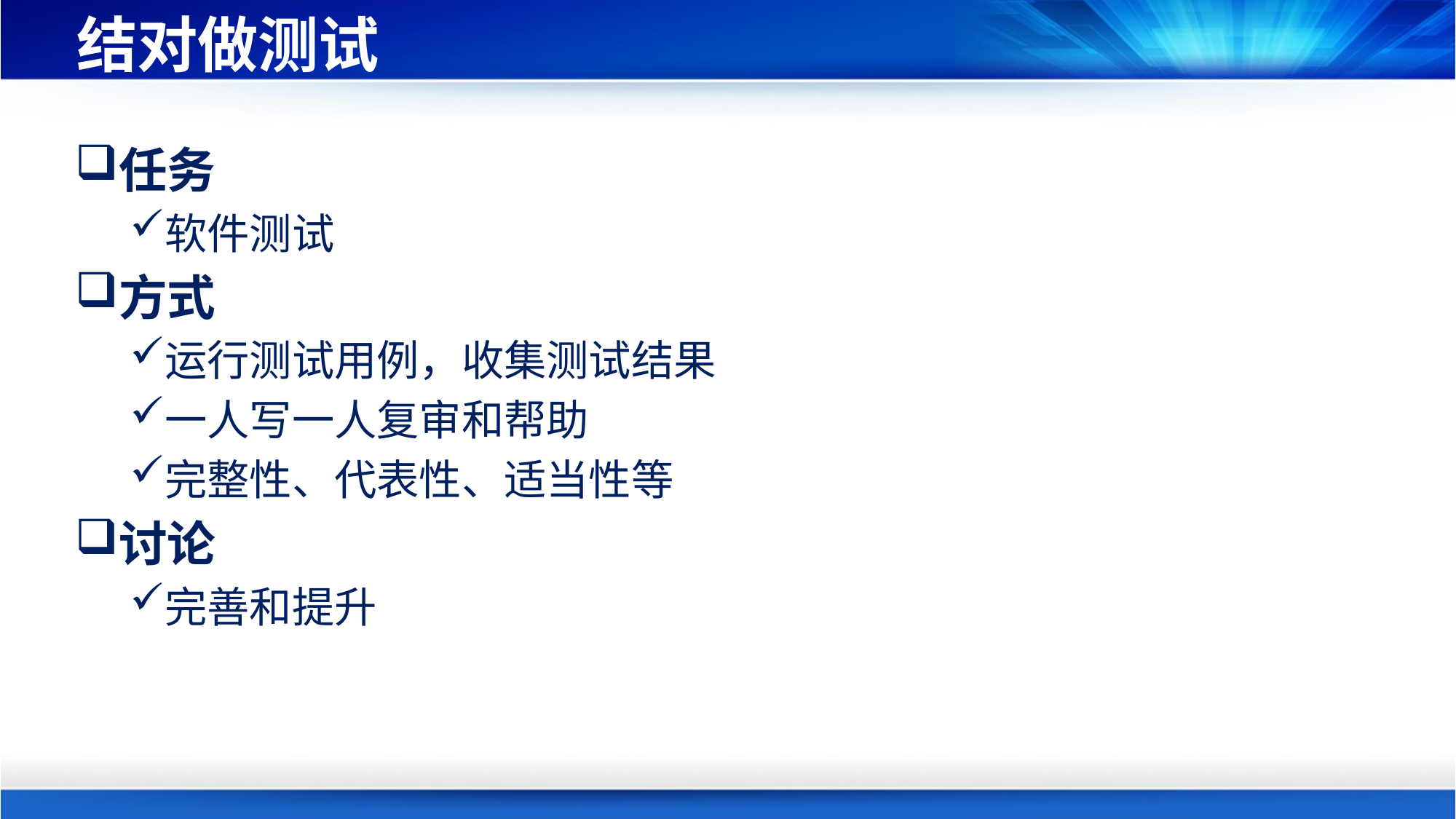

# 结对做测试
任务
软件测试
方式
运行测试用例，收集测试结果
一人写一人复审和帮助
完整性、代表性、适当性等
讨论
完善和提升